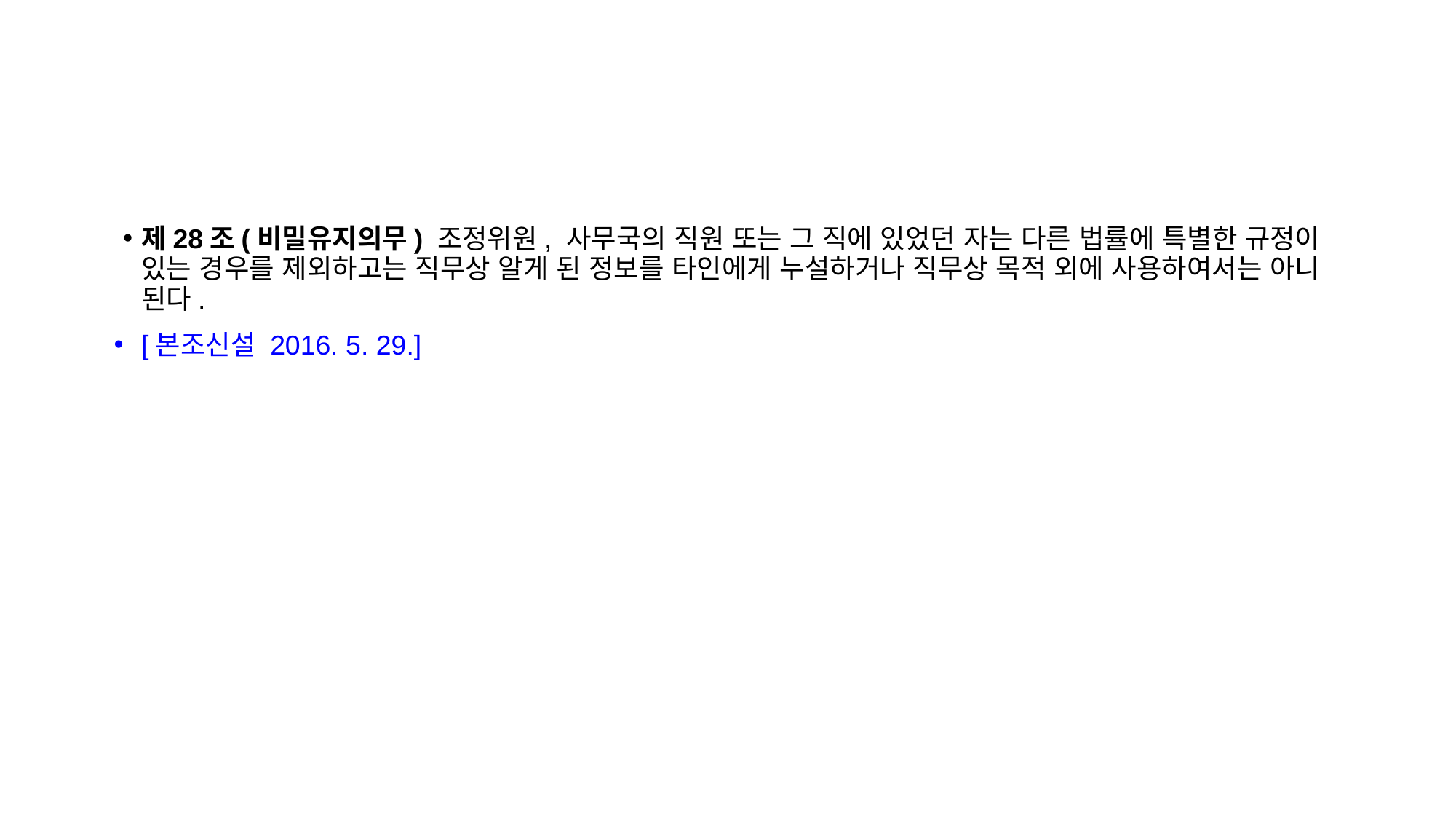

제28조(비밀유지의무) 조정위원, 사무국의 직원 또는 그 직에 있었던 자는 다른 법률에 특별한 규정이 있는 경우를 제외하고는 직무상 알게 된 정보를 타인에게 누설하거나 직무상 목적 외에 사용하여서는 아니 된다.
[본조신설 2016. 5. 29.]